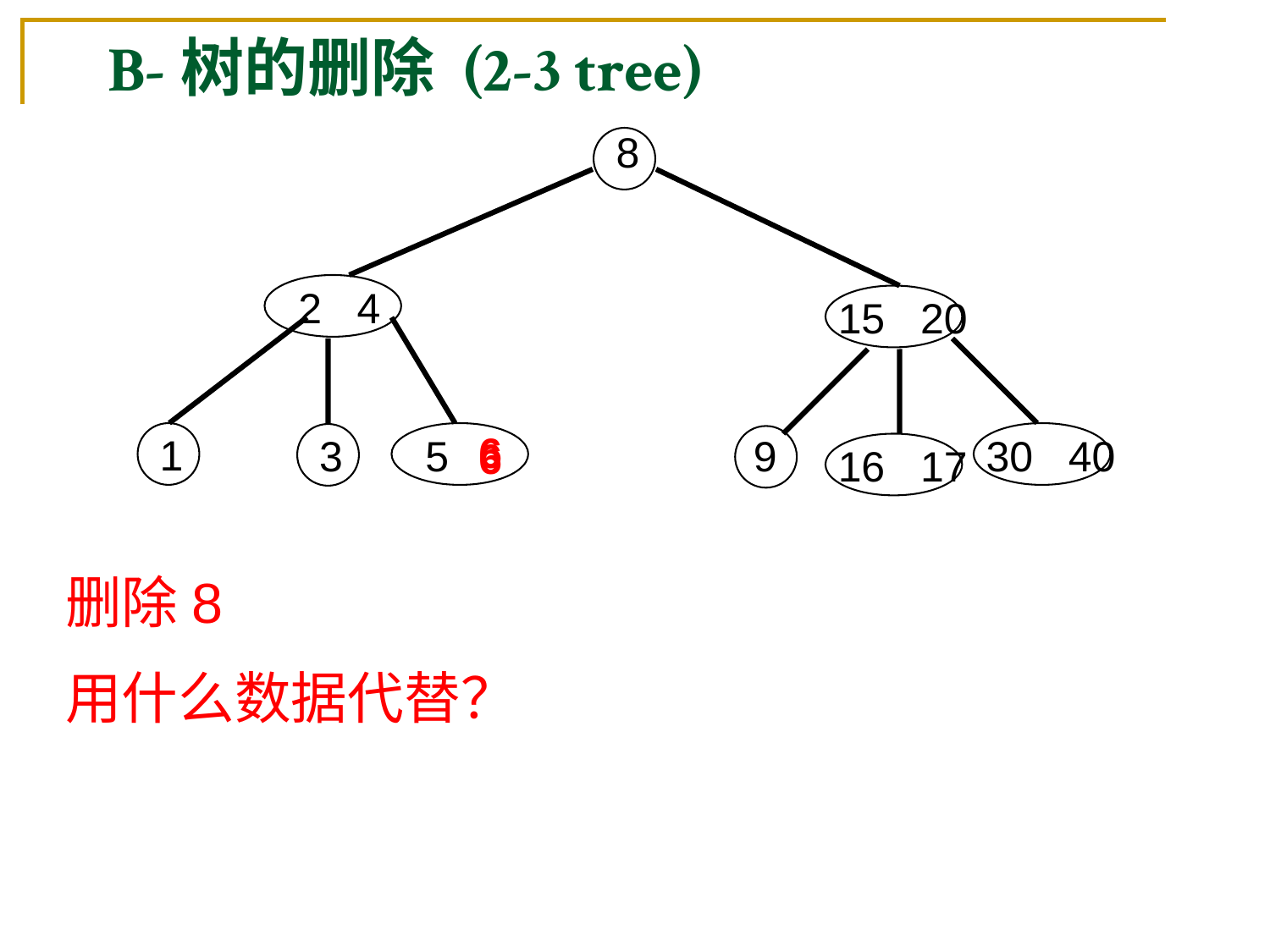

# B-树的删除 (2-3 tree)
8

2   4

15   20

6
1

3

5
9

30   40

6

16   17
删除8
用什么数据代替？